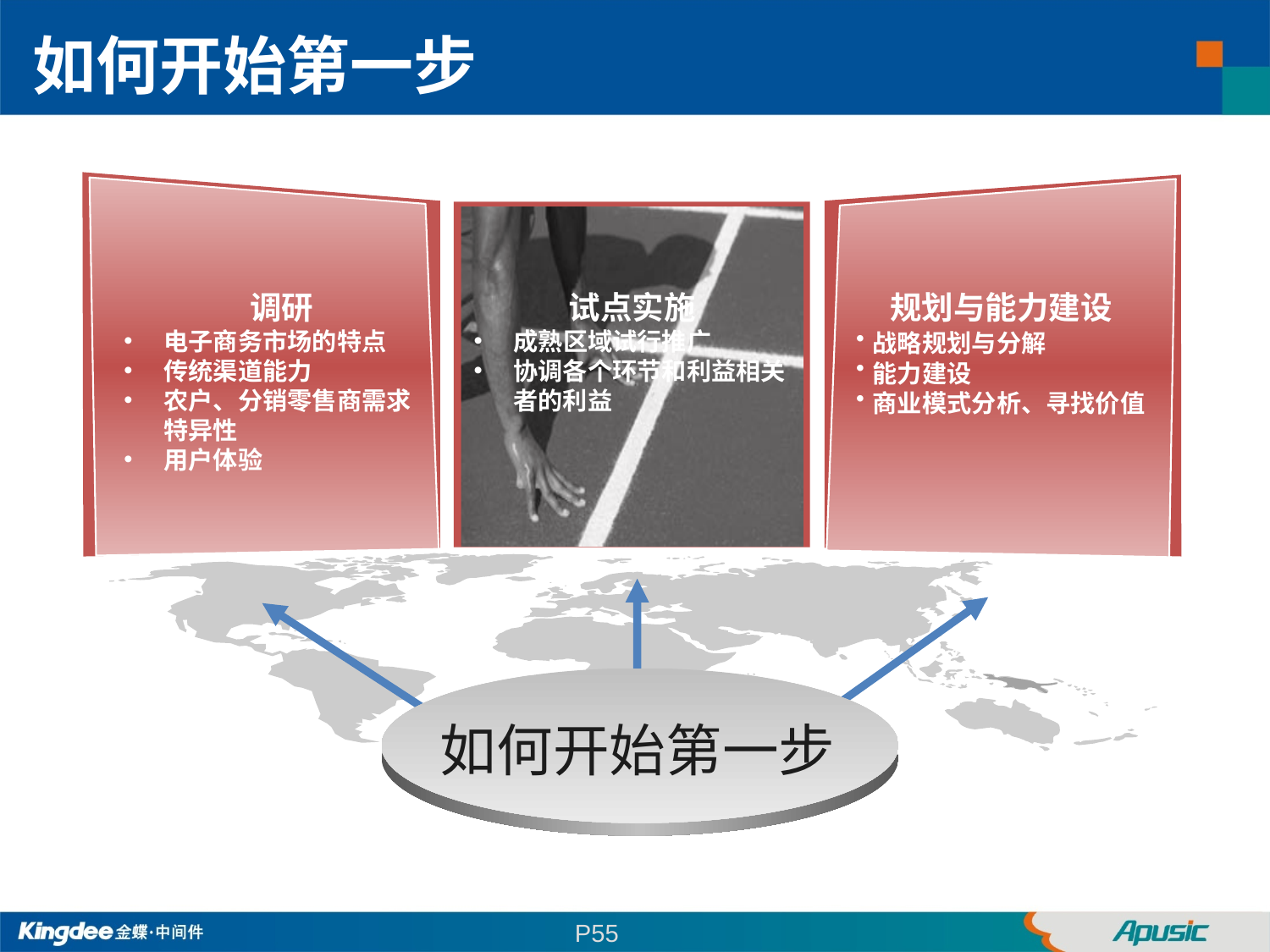

如何开始第一步

   调研
电子商务市场的特点
传统渠道能力
农户、分销零售商需求特异性
用户体验
试点实施
成熟区域试行推广
协调各个环节和利益相关者的利益

规划与能力建设
战略规划与分解
能力建设
商业模式分析、寻找价值

如何开始第一步